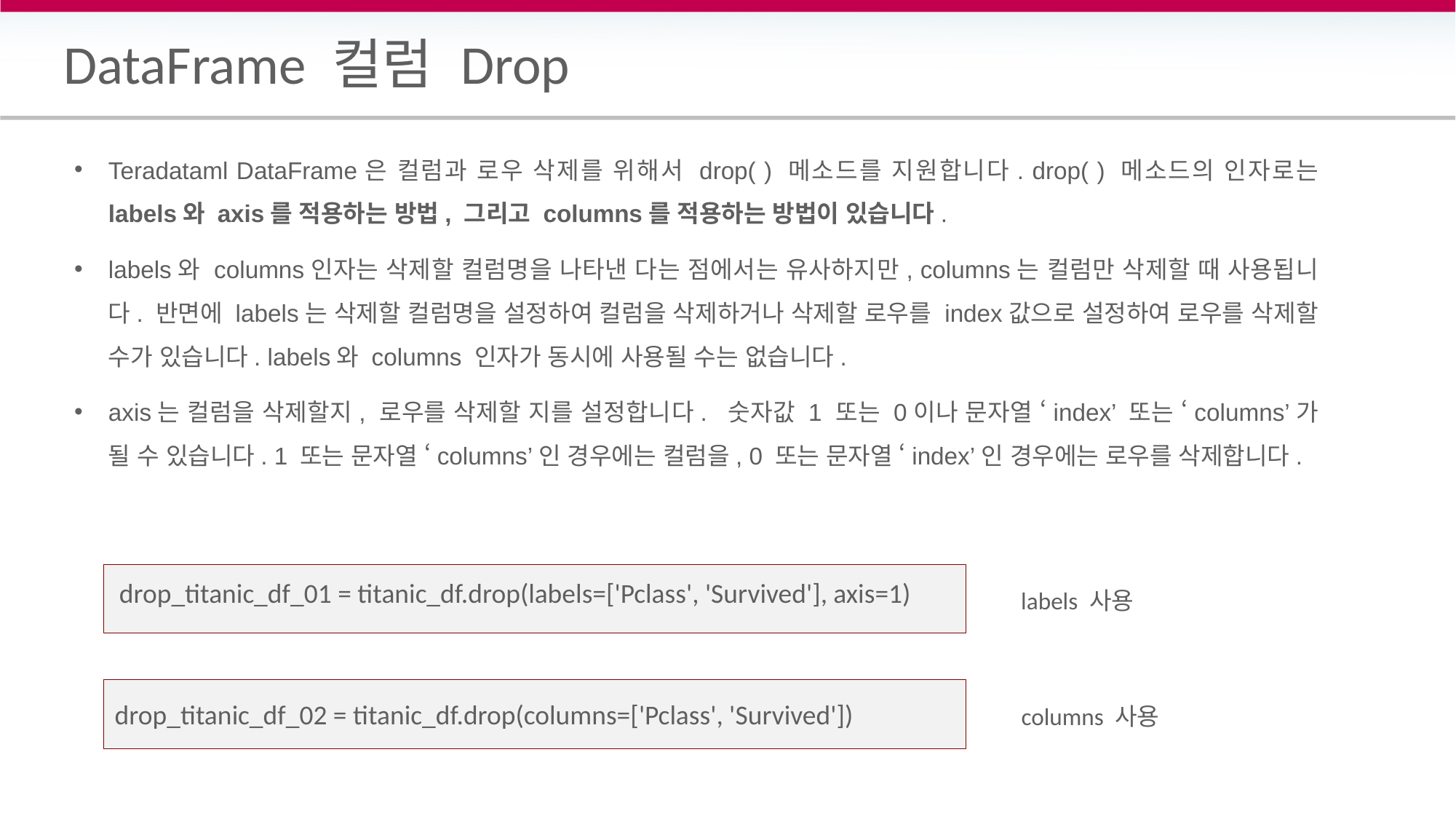

# DataFrame 컬럼 Drop
Teradataml DataFrame은 컬럼과 로우 삭제를 위해서 drop( ) 메소드를 지원합니다. drop( ) 메소드의 인자로는 labels와 axis를 적용하는 방법, 그리고 columns를 적용하는 방법이 있습니다.
labels와 columns인자는 삭제할 컬럼명을 나타낸 다는 점에서는 유사하지만, columns는 컬럼만 삭제할 때 사용됩니다. 반면에 labels는 삭제할 컬럼명을 설정하여 컬럼을 삭제하거나 삭제할 로우를 index값으로 설정하여 로우를 삭제할 수가 있습니다. labels와 columns 인자가 동시에 사용될 수는 없습니다.
axis는 컬럼을 삭제할지, 로우를 삭제할 지를 설정합니다.  숫자값 1 또는 0이나 문자열 ‘index’ 또는 ‘columns’가 될 수 있습니다. 1 또는 문자열 ‘columns’인 경우에는 컬럼을, 0 또는 문자열 ‘index’인 경우에는 로우를 삭제합니다.

drop_titanic_df_01 = titanic_df.drop(labels=['Pclass', 'Survived'], axis=1)
labels 사용
drop_titanic_df_02 = titanic_df.drop(columns=['Pclass', 'Survived'])
columns 사용